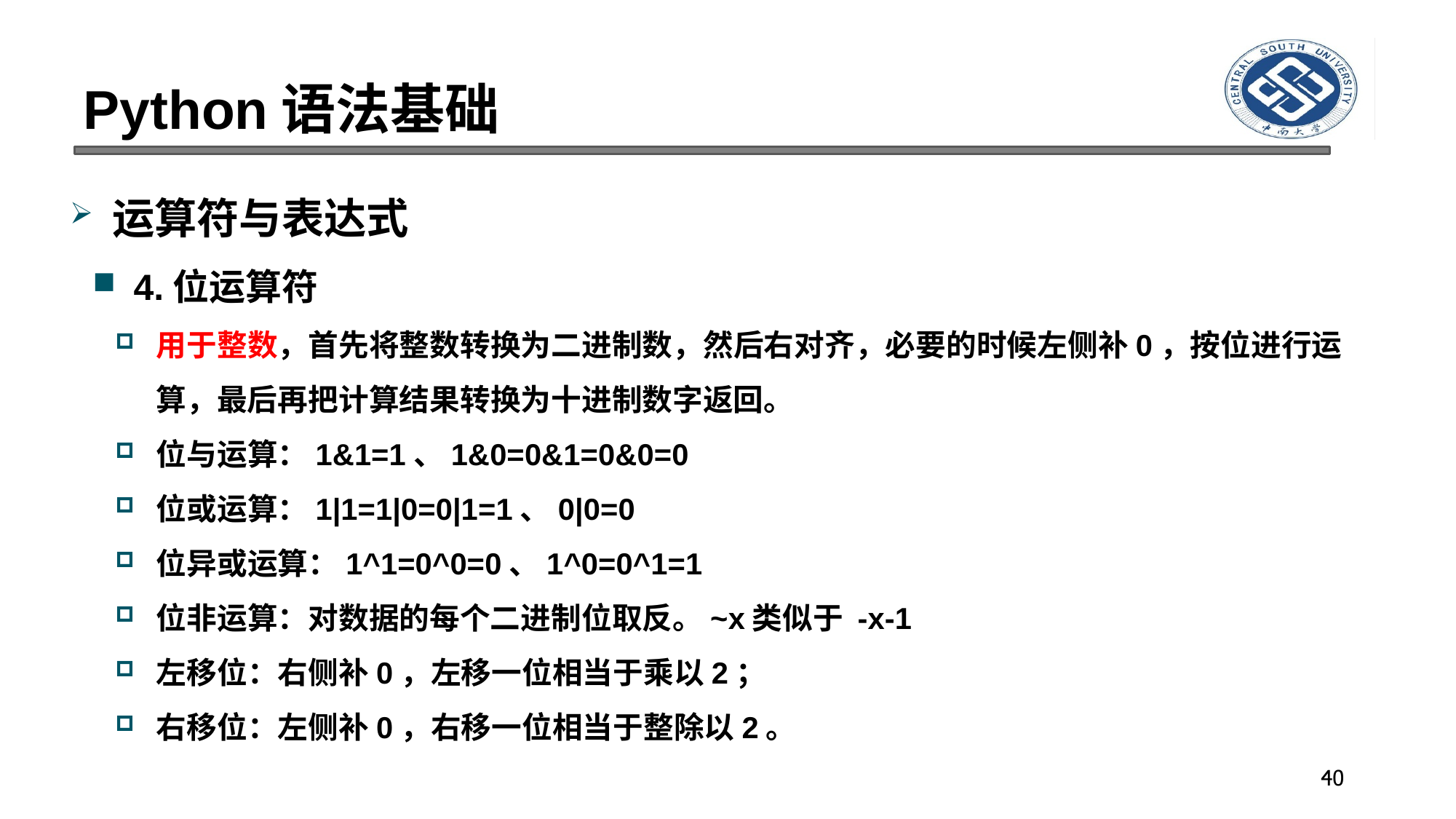

# Python语法基础
运算符与表达式
4.位运算符
用于整数，首先将整数转换为二进制数，然后右对齐，必要的时候左侧补0，按位进行运算，最后再把计算结果转换为十进制数字返回。
位与运算：1&1=1、1&0=0&1=0&0=0
位或运算：1|1=1|0=0|1=1、0|0=0
位异或运算：1^1=0^0=0、1^0=0^1=1
位非运算：对数据的每个二进制位取反。~x类似于 -x-1
左移位：右侧补0，左移一位相当于乘以2；
右移位：左侧补0，右移一位相当于整除以2。

40